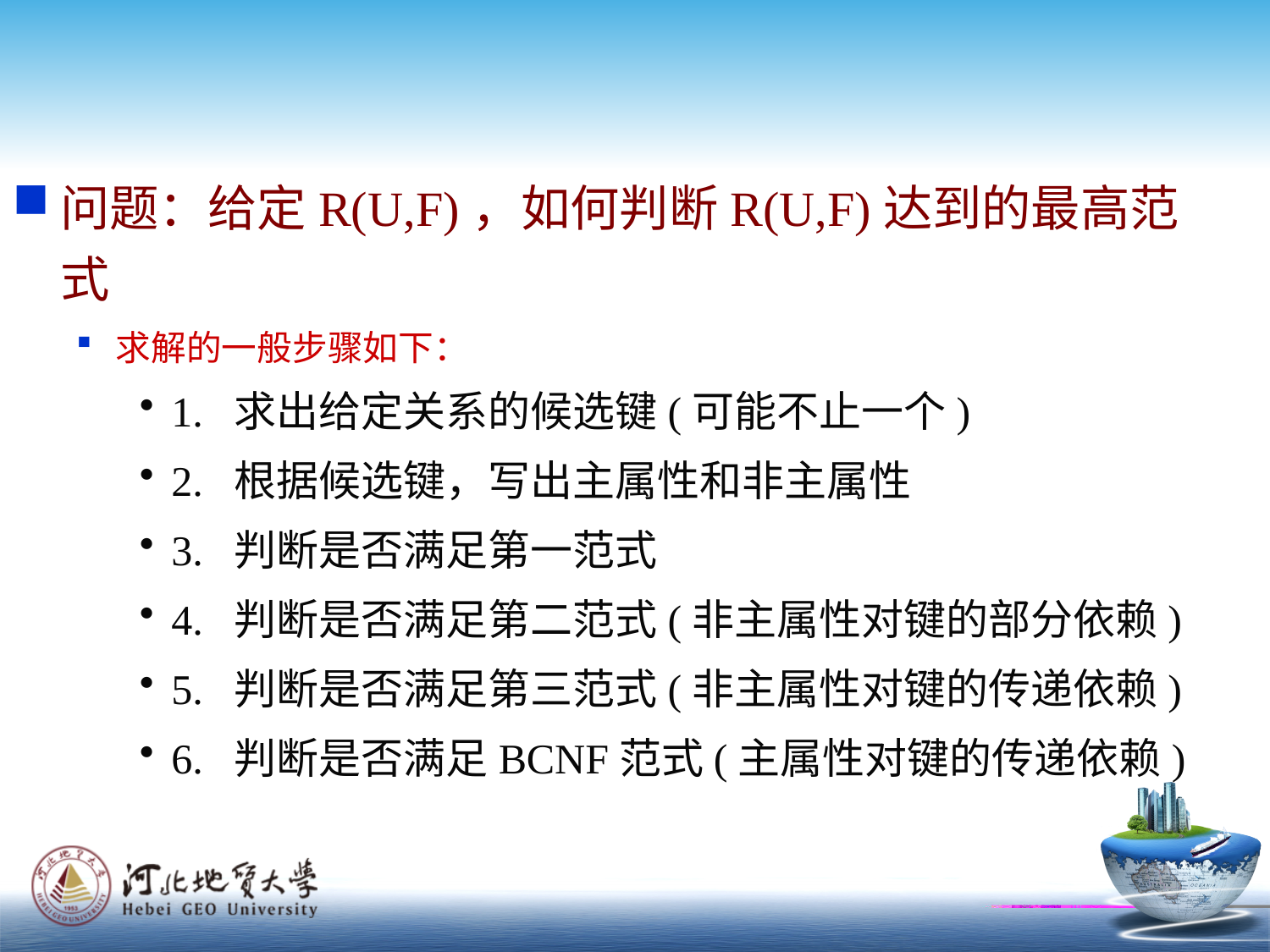

#
问题：给定R(U,F)，如何判断R(U,F)达到的最高范式
求解的一般步骤如下：
1.  求出给定关系的候选键(可能不止一个)
2.  根据候选键，写出主属性和非主属性
3.  判断是否满足第一范式
4.  判断是否满足第二范式(非主属性对键的部分依赖)
5.  判断是否满足第三范式(非主属性对键的传递依赖)
6.  判断是否满足BCNF范式(主属性对键的传递依赖)